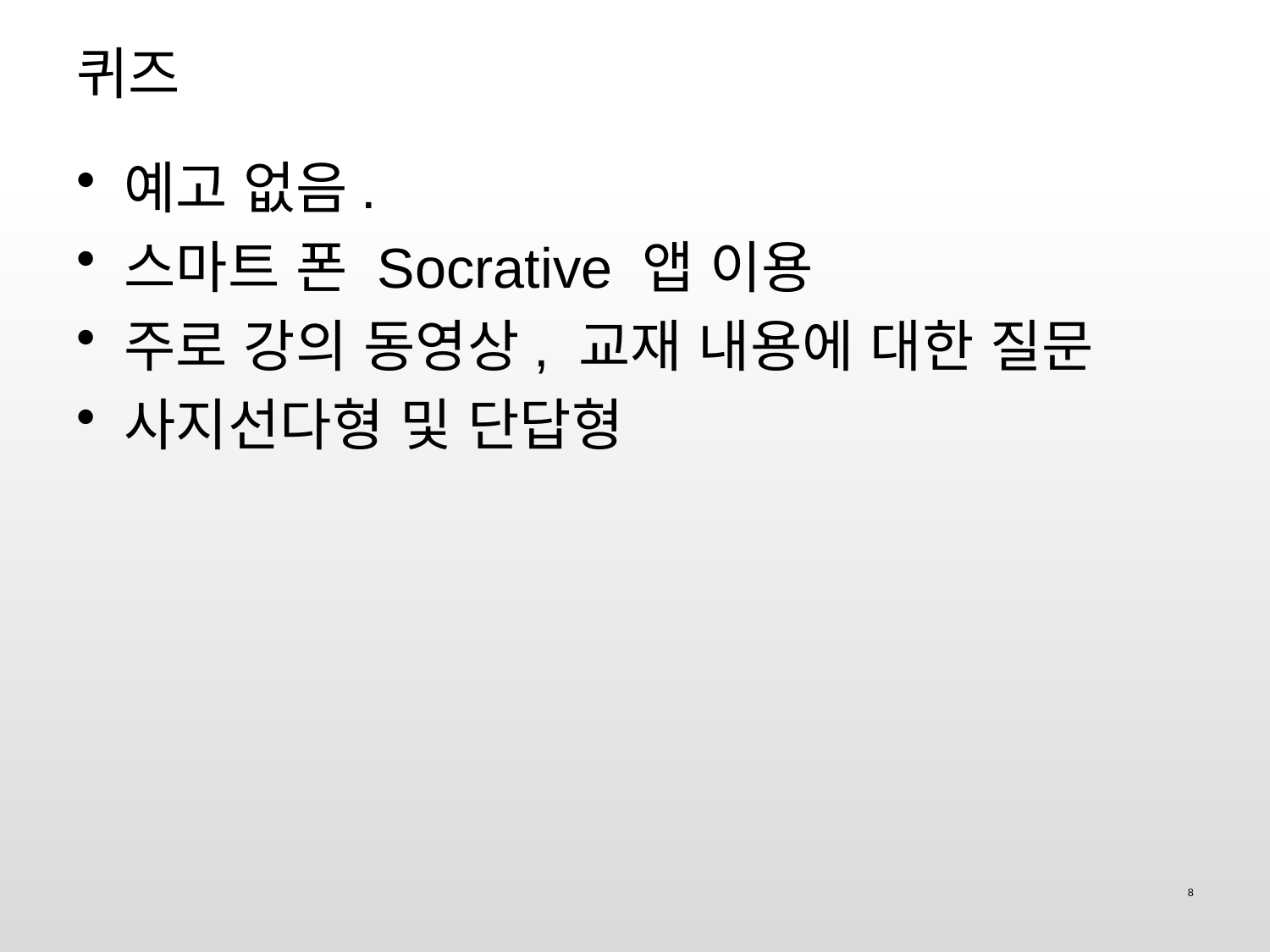

# 퀴즈
예고 없음.
스마트 폰 Socrative 앱 이용
주로 강의 동영상, 교재 내용에 대한 질문
사지선다형 및 단답형

8